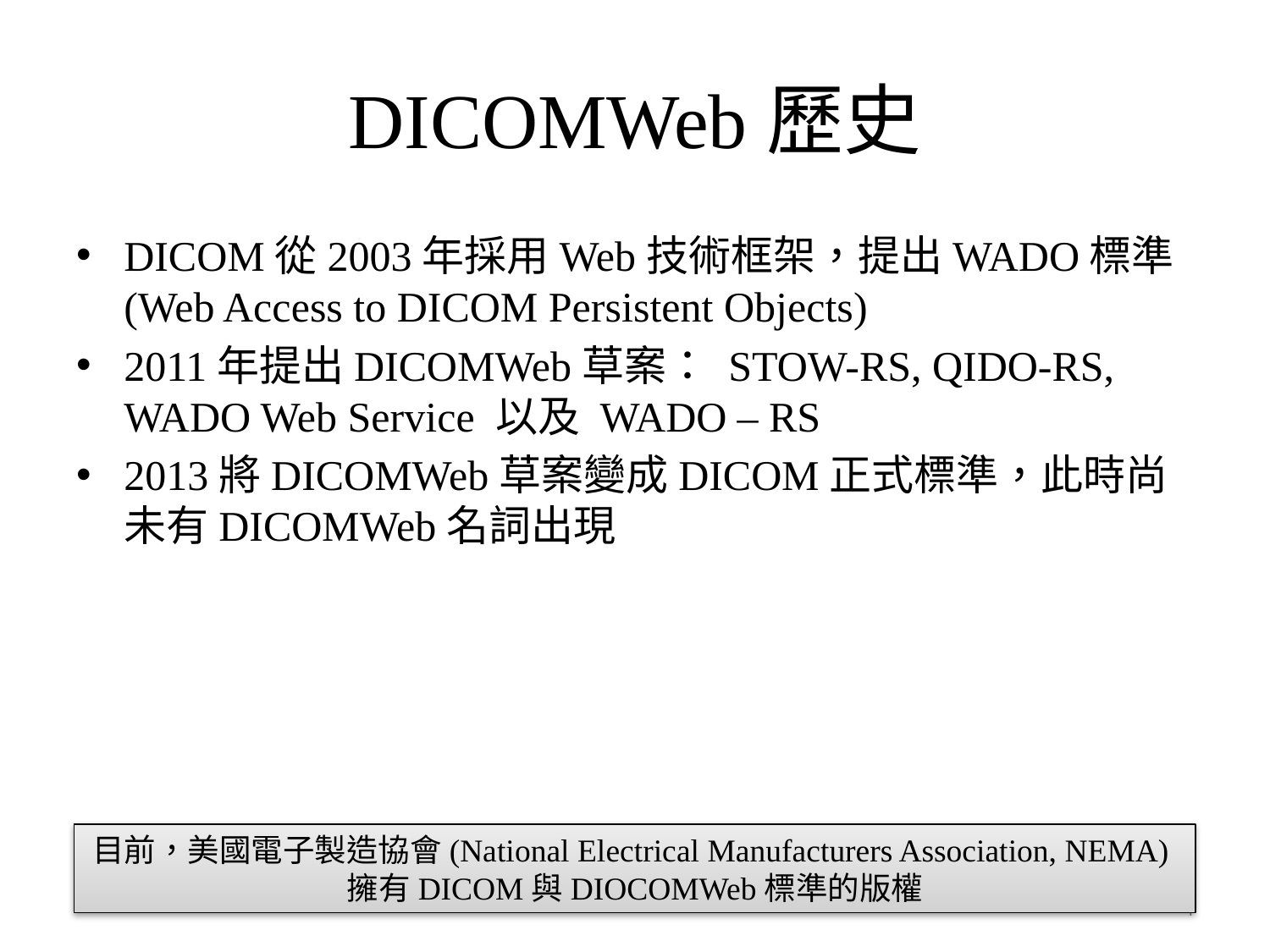

# DICOMWeb歷史
DICOM從2003年採用Web技術框架，提出WADO標準 (Web Access to DICOM Persistent Objects)
2011年提出DICOMWeb草案： STOW-RS, QIDO-RS, WADO Web Service 以及 WADO – RS
2013將DICOMWeb草案變成DICOM正式標準，此時尚未有DICOMWeb名詞出現
目前，美國電子製造協會(National Electrical Manufacturers Association, NEMA)擁有DICOM與DIOCOMWeb標準的版權
4